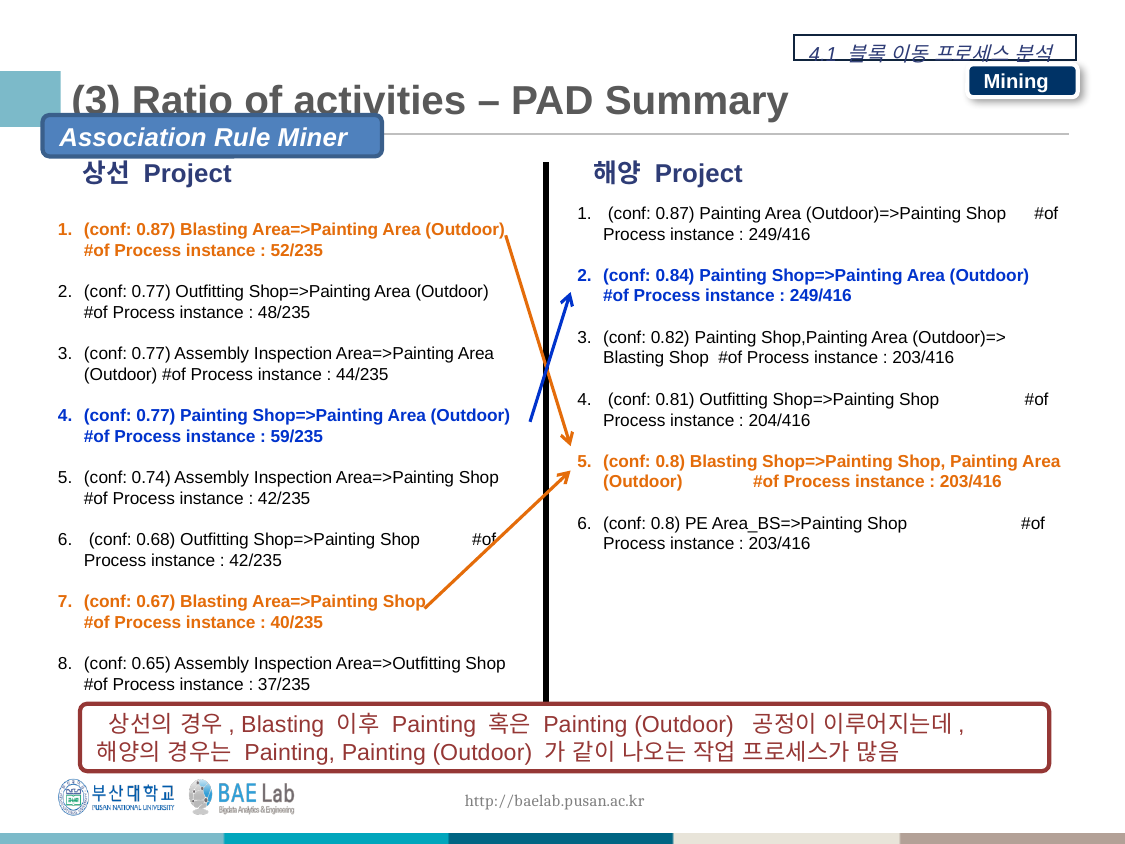

4.1 블록 이동 프로세스 분석
Mining
# (3) Ratio of activities – PAD Summary
Association Rule Miner
상선 Project
해양 Project

 (conf: 0.87) Painting Area (Outdoor)=>Painting Shop      #of Process instance : 249/416

(conf: 0.84) Painting Shop=>Painting Area (Outdoor)        #of Process instance : 249/416

(conf: 0.82) Painting Shop,Painting Area (Outdoor)=> Blasting Shop  #of Process instance : 203/416

 (conf: 0.81) Outfitting Shop=>Painting Shop                  #of Process instance : 204/416

(conf: 0.8) Blasting Shop=>Painting Shop, Painting Area (Outdoor)	#of Process instance : 203/416

(conf: 0.8) PE Area_BS=>Painting Shop                        #of Process instance : 203/416
(conf: 0.87) Blasting Area=>Painting Area (Outdoor)   #of Process instance : 52/235

(conf: 0.77) Outfitting Shop=>Painting Area (Outdoor) #of Process instance : 48/235

(conf: 0.77) Assembly Inspection Area=>Painting Area (Outdoor) #of Process instance : 44/235

(conf: 0.77) Painting Shop=>Painting Area (Outdoor) #of Process instance : 59/235

(conf: 0.74) Assembly Inspection Area=>Painting Shop   #of Process instance : 42/235

 (conf: 0.68) Outfitting Shop=>Painting Shop           #of Process instance : 42/235

(conf: 0.67) Blasting Area=>Painting Shop                 #of Process instance : 40/235

(conf: 0.65) Assembly Inspection Area=>Outfitting Shop #of Process instance : 37/235
 상선의 경우, Blasting 이후 Painting 혹은 Painting (Outdoor)  공정이 이루어지는데,
해양의 경우는 Painting, Painting (Outdoor) 가 같이 나오는 작업 프로세스가 많음